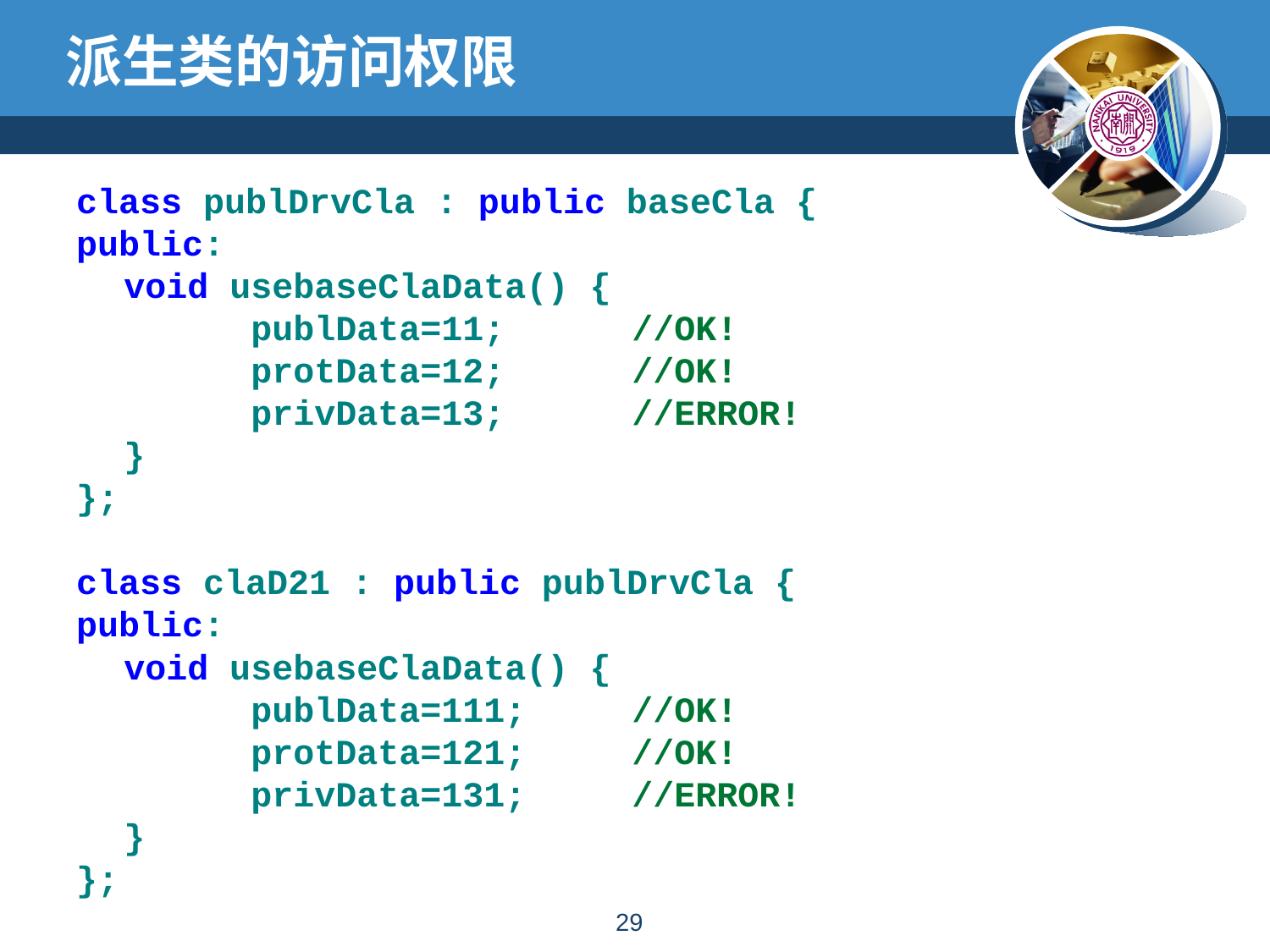

# 派生类的访问权限
class publDrvCla : public baseCla {
public:
	void usebaseClaData() {
		publData=11;    	//OK!
		protData=12;   	//OK!
		privData=13;   	//ERROR!
	}
};

class claD21 : public publDrvCla {
public:
	void usebaseClaData() {
		publData=111;    	//OK!
		protData=121;   	//OK!
		privData=131;   	//ERROR!
	}
};
29